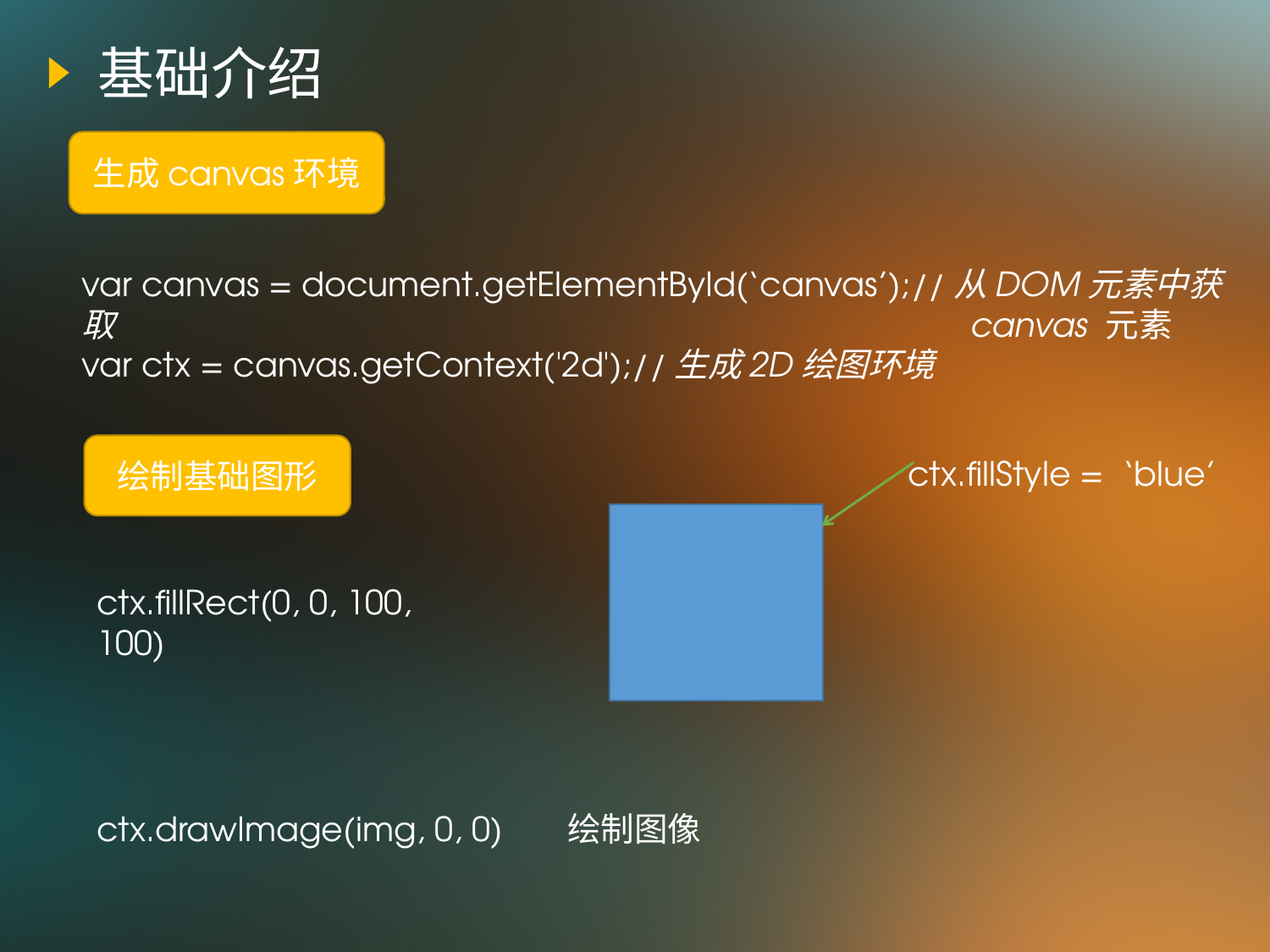

基础介绍

生成canvas环境
var canvas = document.getElementById(‘canvas’);//从DOM元素中获取							canvas 元素
var ctx = canvas.getContext('2d');//生成2D绘图环境
绘制基础图形
ctx.fillStyle =  ‘blue’

ctx.fillRect(0, 0, 100, 100)
ctx.drawImage(img, 0, 0)
绘制图像